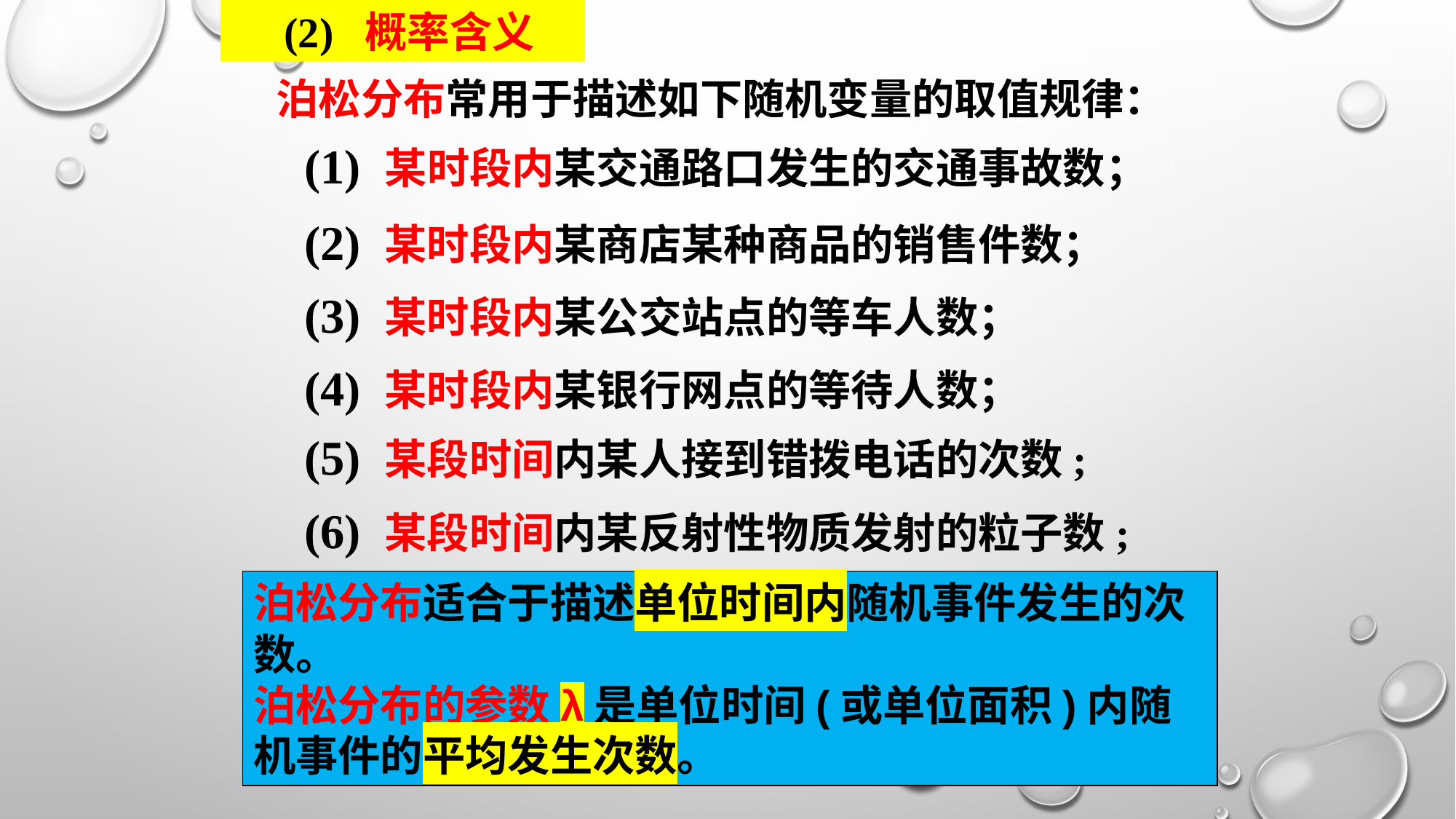

(2)  概率含义
   泊松分布常用于描述如下随机变量的取值规律：
    (1) 某时段内某交通路口发生的交通事故数；
    (2) 某时段内某商店某种商品的销售件数；
    (3) 某时段内某公交站点的等车人数；
    (4) 某时段内某银行网点的等待人数；
    (5) 某段时间内某人接到错拨电话的次数;
    (6) 某段时间内某反射性物质发射的粒子数;
泊松分布适合于描述单位时间内随机事件发生的次数。
泊松分布的参数λ是单位时间(或单位面积)内随机事件的平均发生次数。